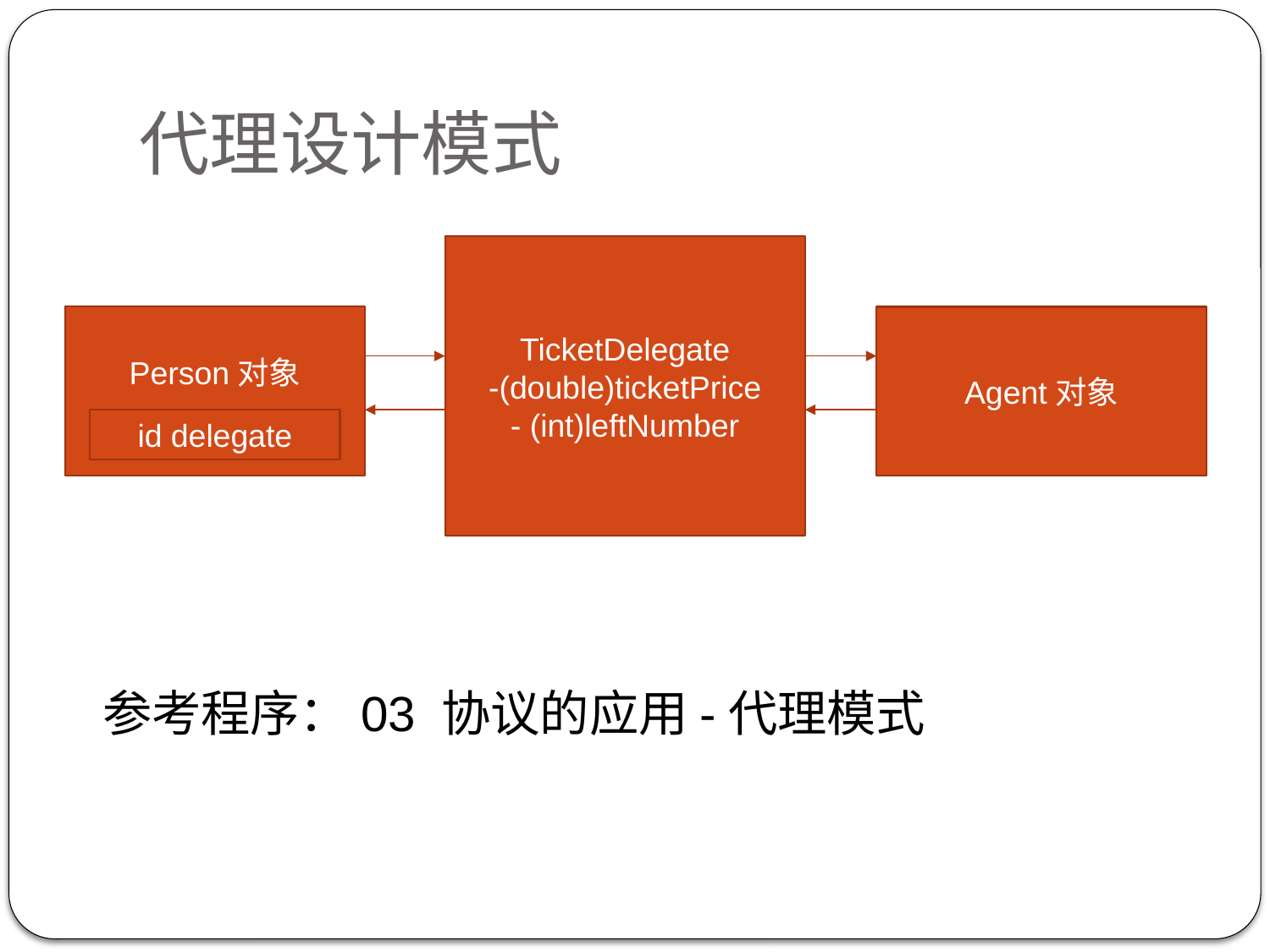

# 代理设计模式
TicketDelegate
-(double)ticketPrice
- (int)leftNumber
Person对象

Agent对象
id delegate
参考程序：03 协议的应用-代理模式